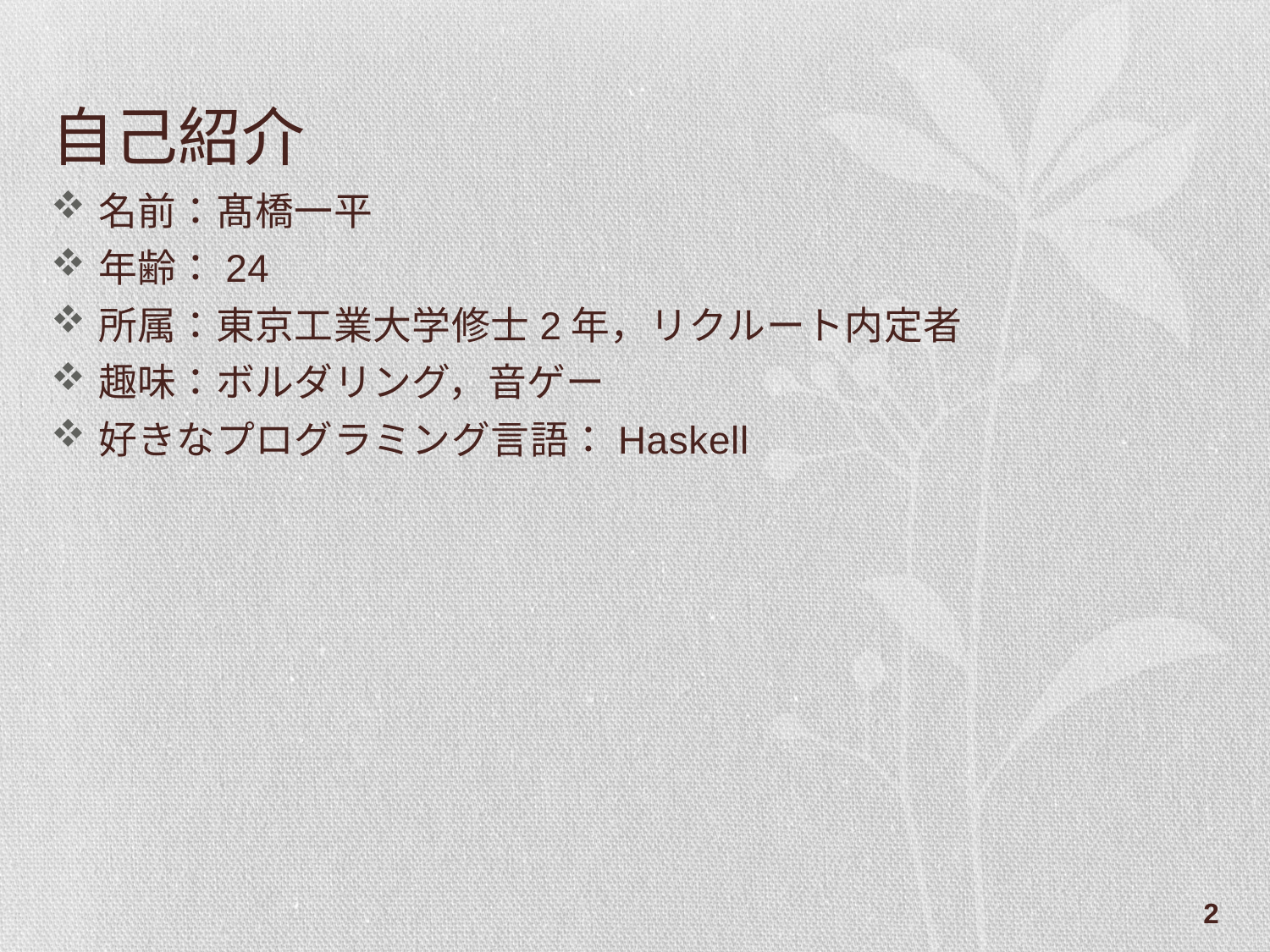

# 自己紹介
名前：髙橋一平
年齢：24
所属：東京工業大学修士2年，リクルート内定者
趣味：ボルダリング，音ゲー
好きなプログラミング言語：Haskell
2